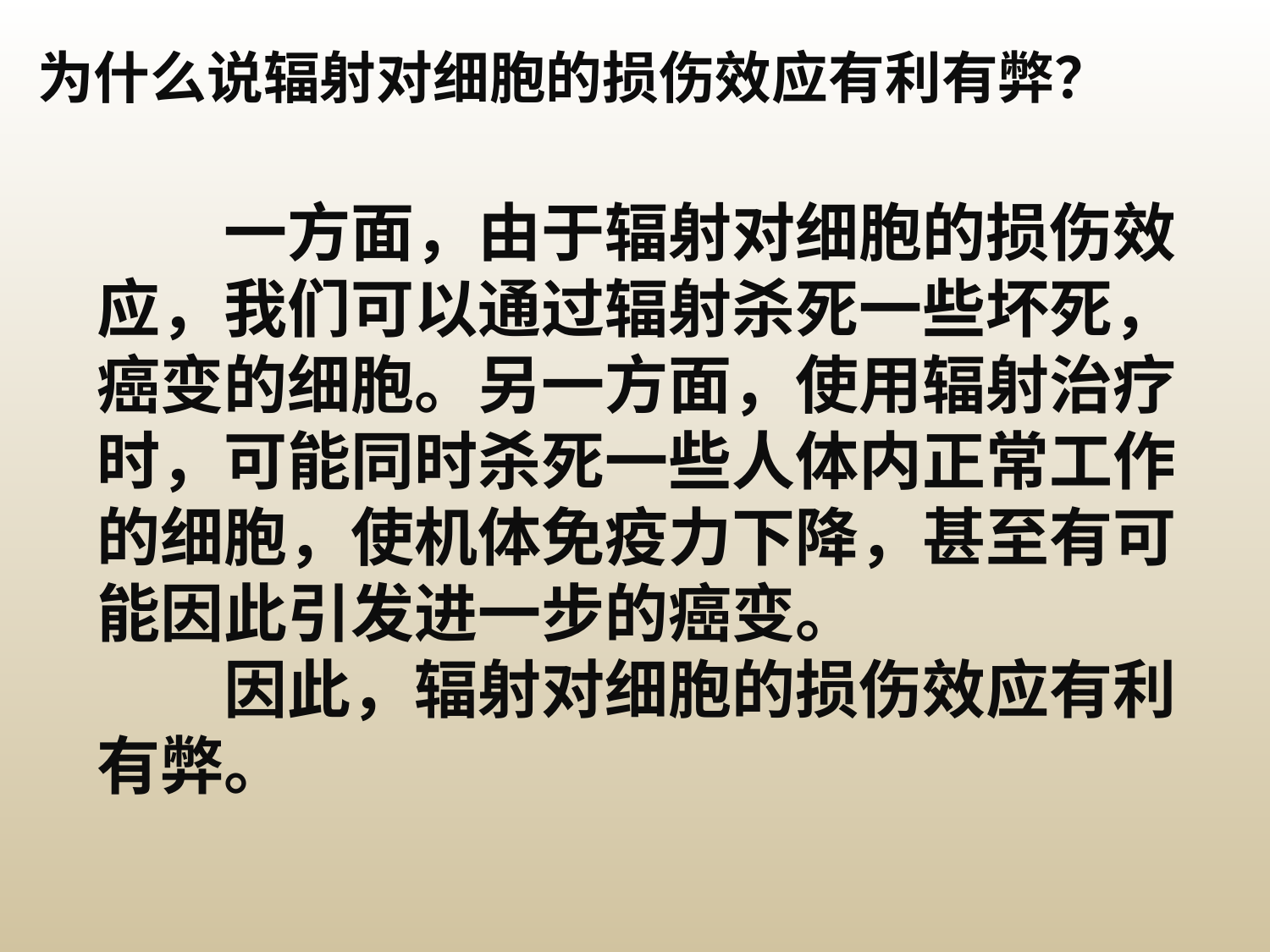

为什么说辐射对细胞的损伤效应有利有弊？
	一方面，由于辐射对细胞的损伤效应，我们可以通过辐射杀死一些坏死，癌变的细胞。另一方面，使用辐射治疗时，可能同时杀死一些人体内正常工作的细胞，使机体免疫力下降，甚至有可能因此引发进一步的癌变。
	因此，辐射对细胞的损伤效应有利有弊。